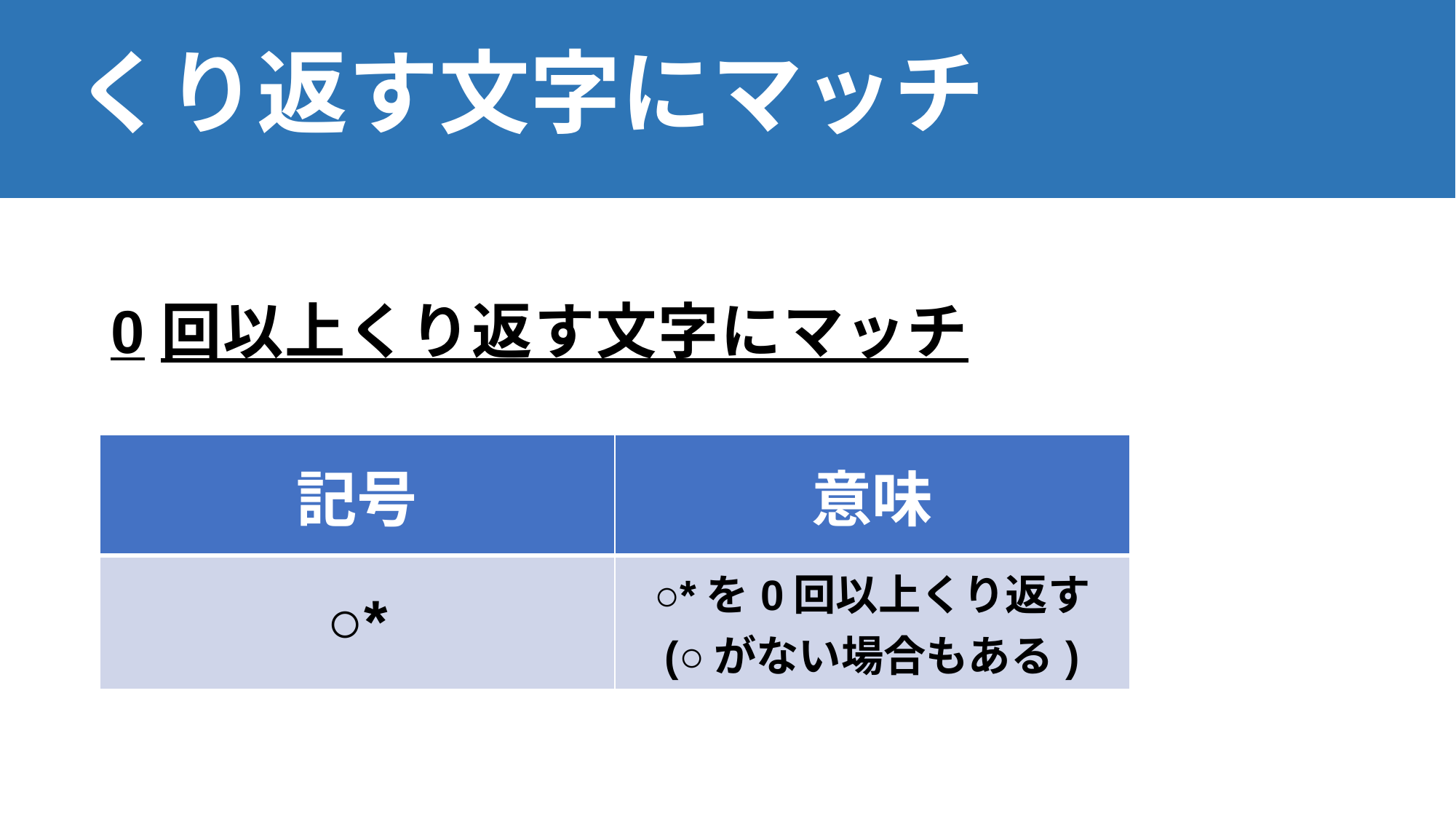

# くり返す文字にマッチ
0回以上くり返す文字にマッチ
| 記号 | 意味 |
| --- | --- |
| ○\* | ○\*を0回以上くり返す (○がない場合もある) |